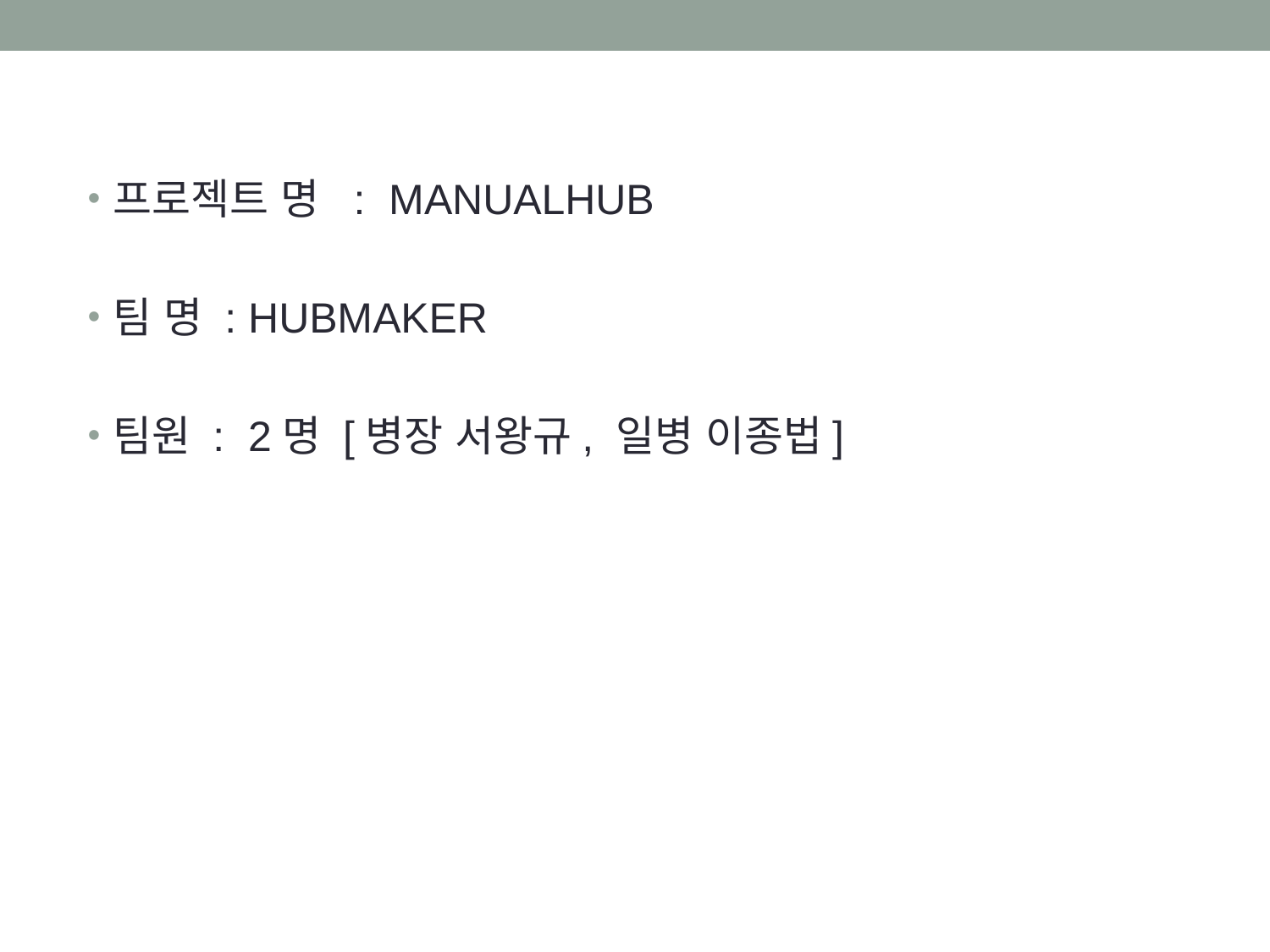

프로젝트 명  :  MANUALHUB

팀 명 : HUBMAKER

팀원 :  2명 [병장 서왕규, 일병 이종법]